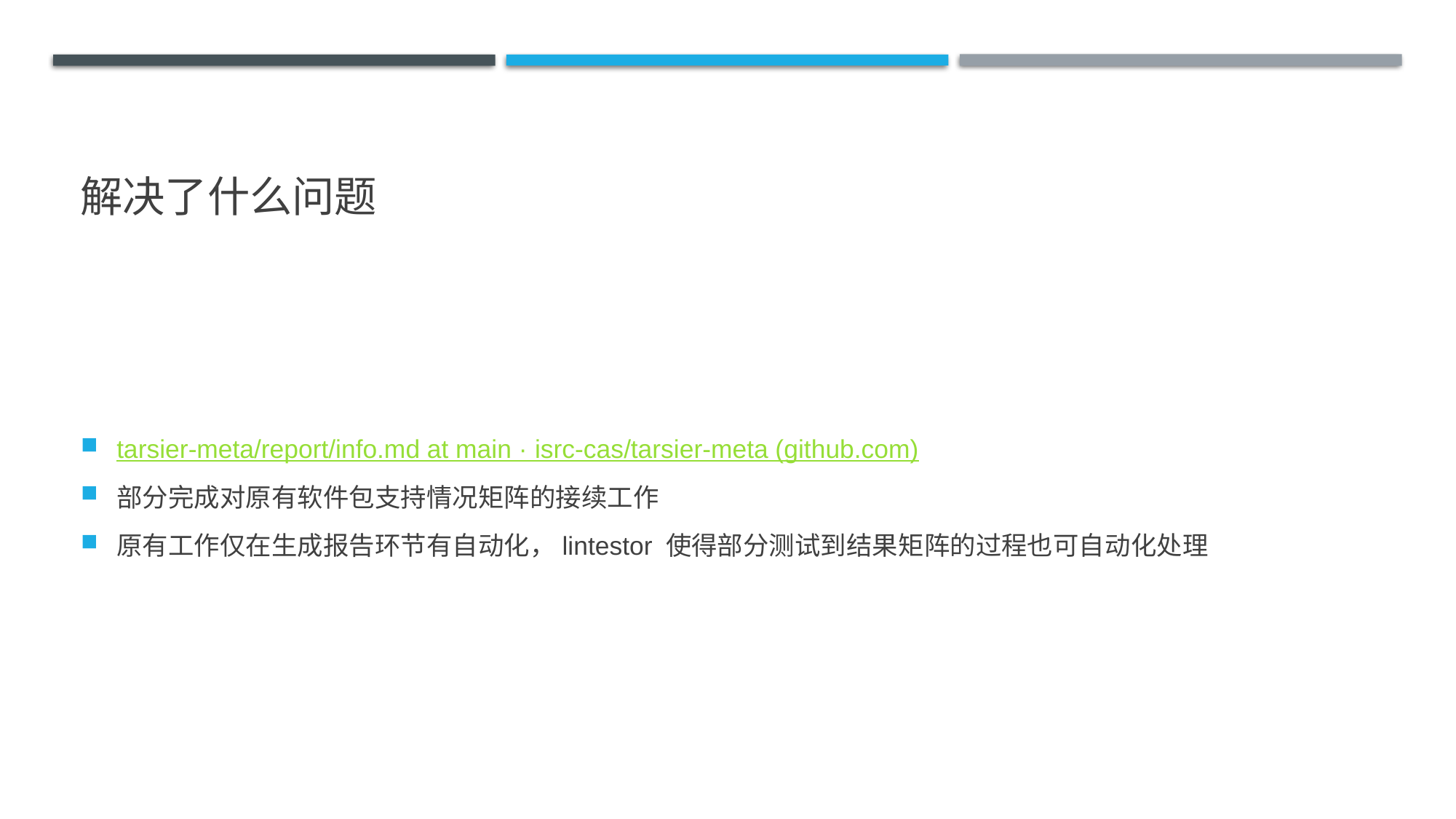

# 解决了什么问题

tarsier-meta/report/info.md at main · isrc-cas/tarsier-meta (github.com)
部分完成对原有软件包支持情况矩阵的接续工作
原有工作仅在生成报告环节有自动化，lintestor 使得部分测试到结果矩阵的过程也可自动化处理